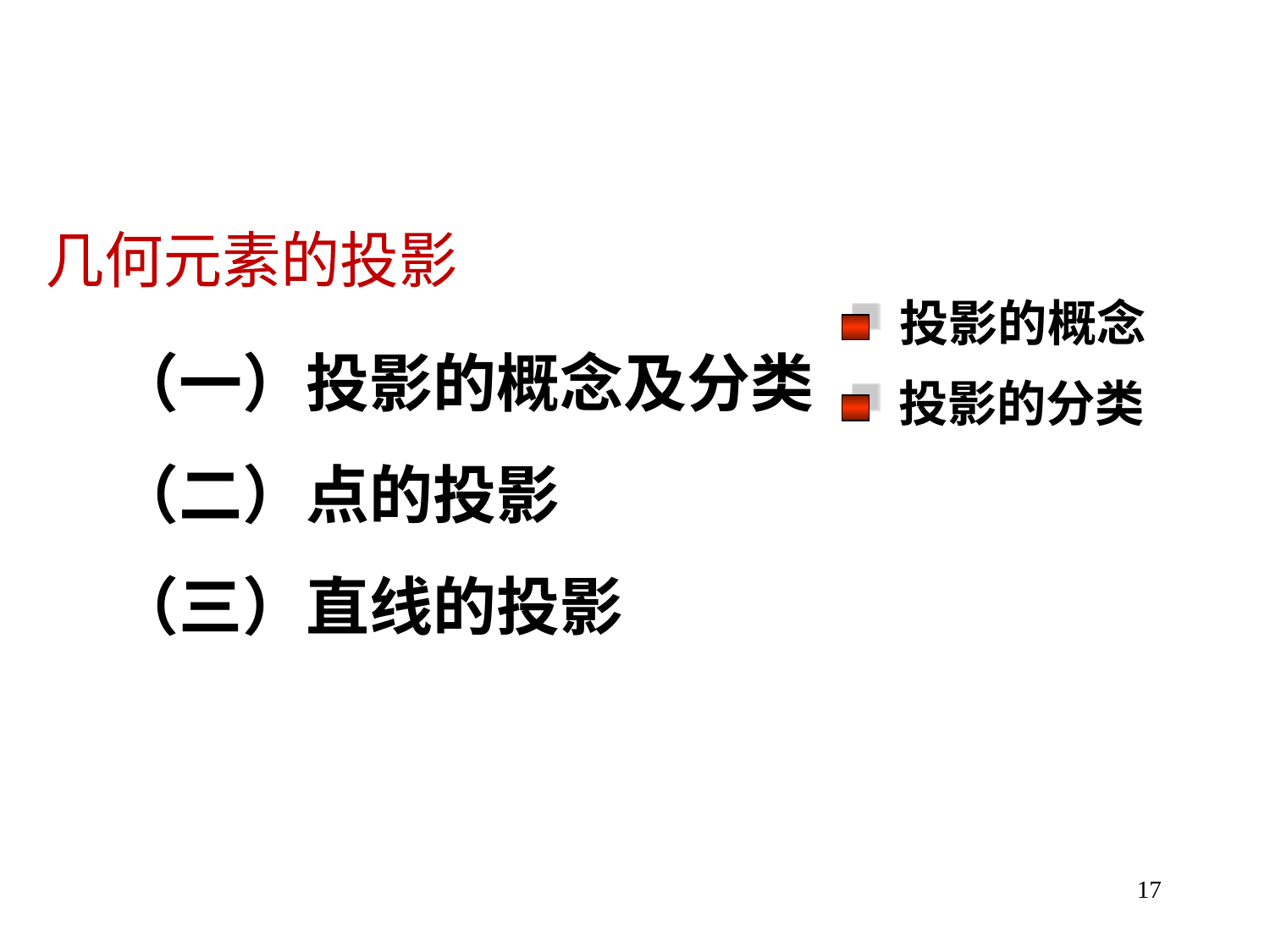

几何元素的投影
投影的概念

投影的分类

（一）投影的概念及分类
（二）点的投影
（三）直线的投影
17